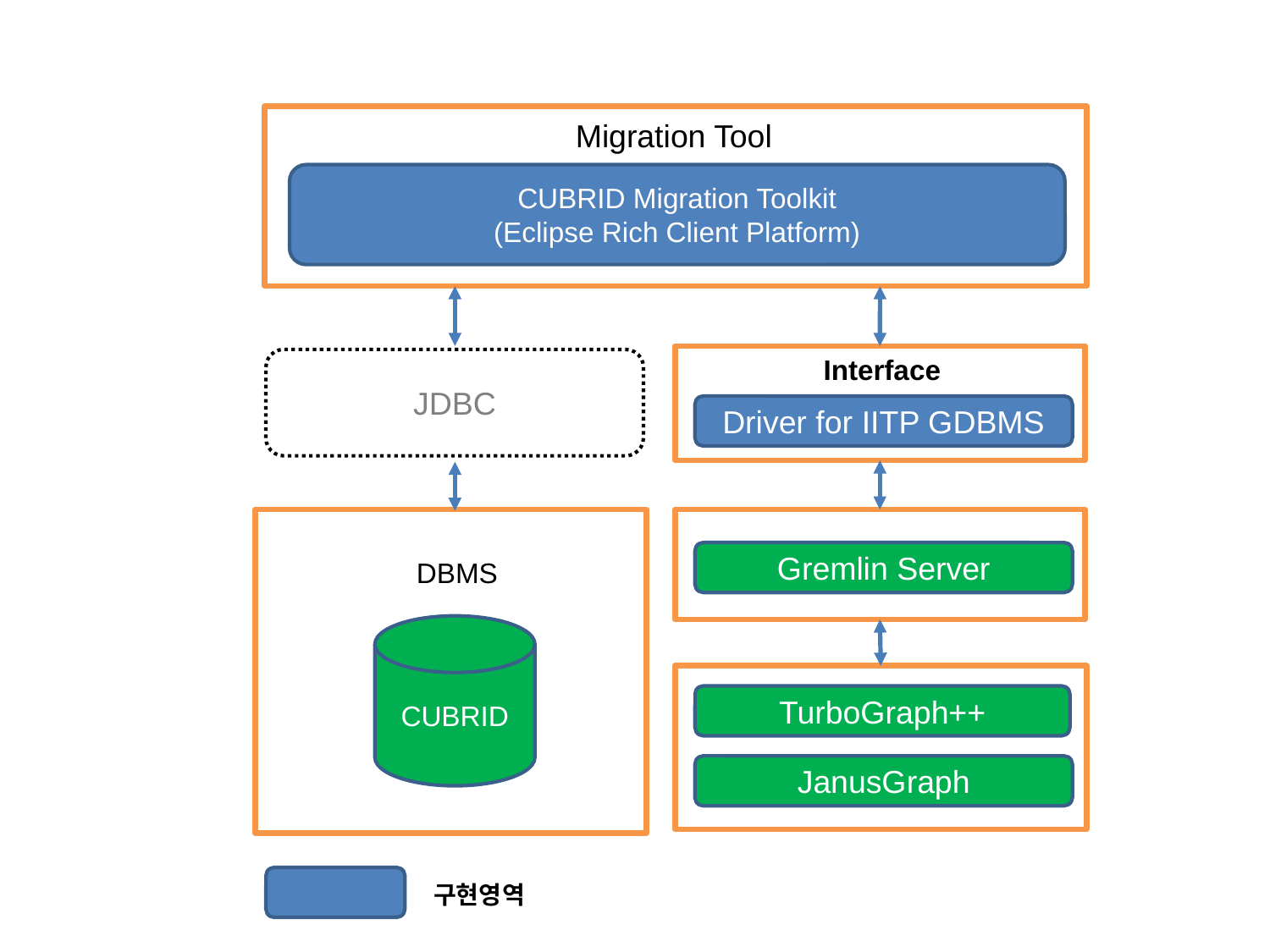

Migration Tool
CUBRID Migration Toolkit
(Eclipse Rich Client Platform)

Interface
JDBC
Driver for IITP GDBMS

Gremlin Server
DBMS
CUBRID

TurboGraph++
JanusGraph

구현영역